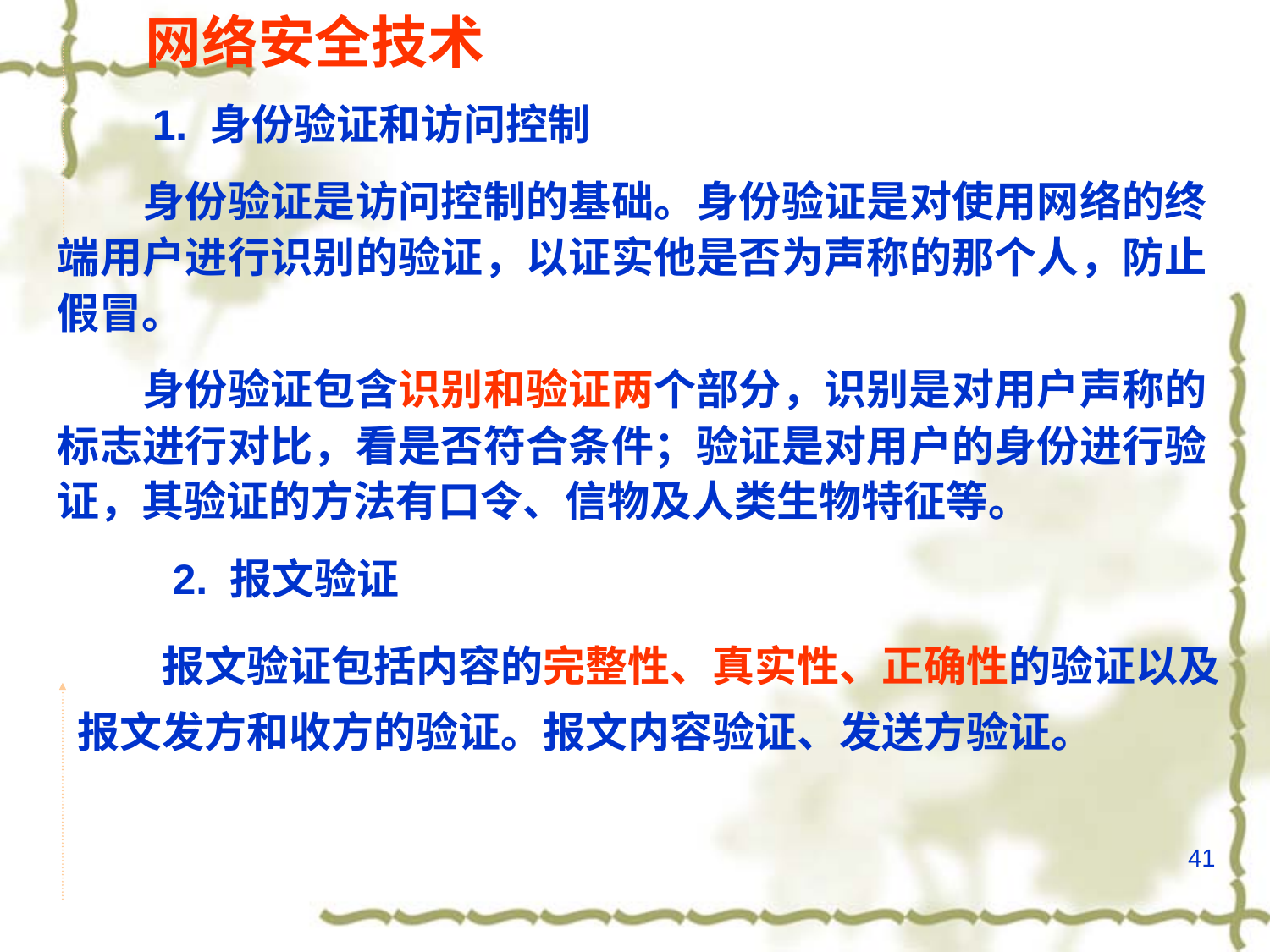

网络安全技术
　　1. 身份验证和访问控制
　　身份验证是访问控制的基础。身份验证是对使用网络的终端用户进行识别的验证，以证实他是否为声称的那个人，防止假冒。
　　身份验证包含识别和验证两个部分，识别是对用户声称的标志进行对比，看是否符合条件；验证是对用户的身份进行验证，其验证的方法有口令、信物及人类生物特征等。
　　2. 报文验证
　　报文验证包括内容的完整性、真实性、正确性的验证以及报文发方和收方的验证。报文内容验证、发送方验证。
41